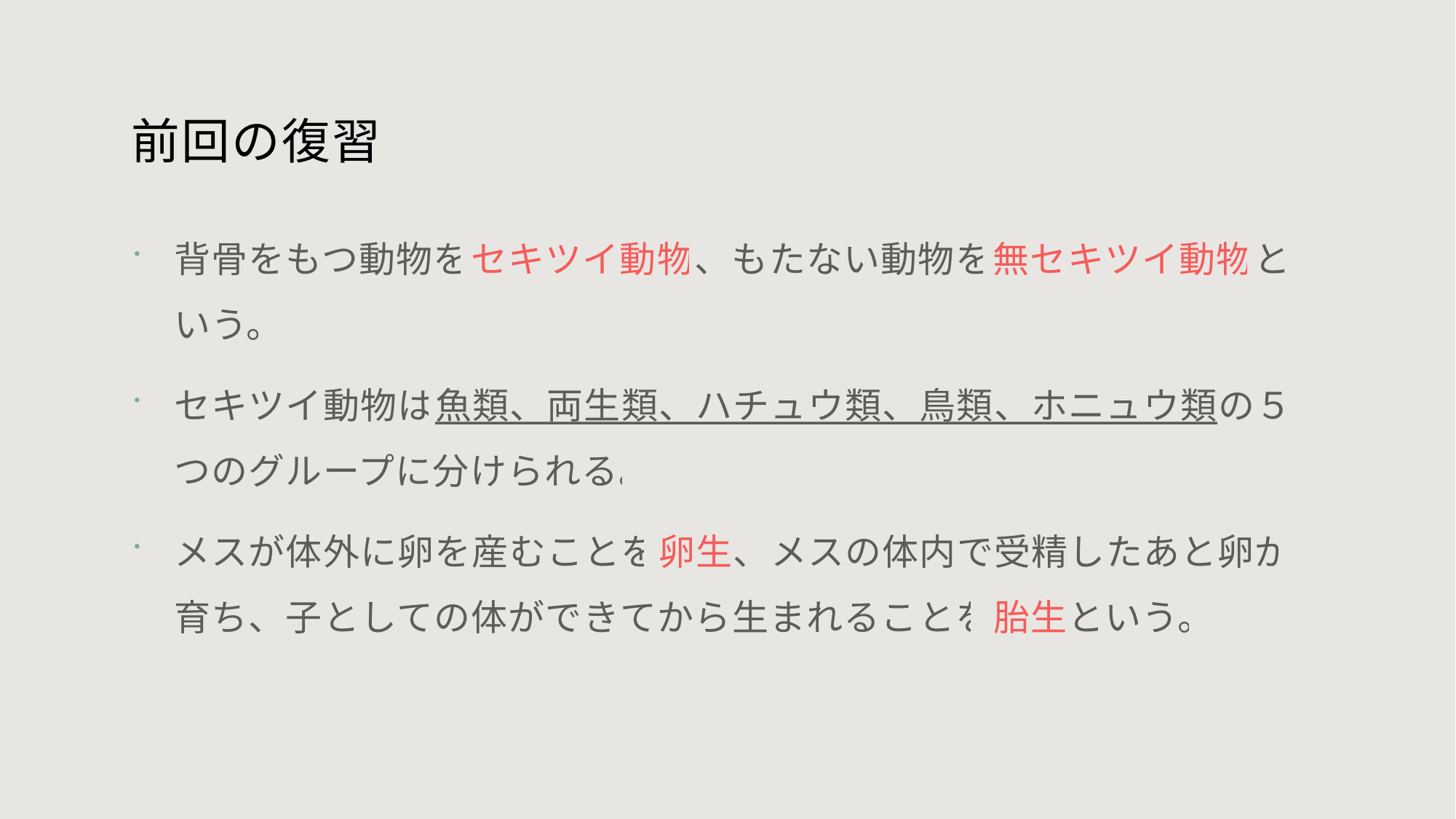

# 前回の復習
背骨をもつ動物をセキツイ動物、もたない動物を無セキツイ動物という。
セキツイ動物は魚類、両生類、ハチュウ類、鳥類、ホニュウ類の５つのグループに分けられる。
メスが体外に卵を産むことを卵生、メスの体内で受精したあと卵が育ち、子としての体ができてから生まれることを胎生という。